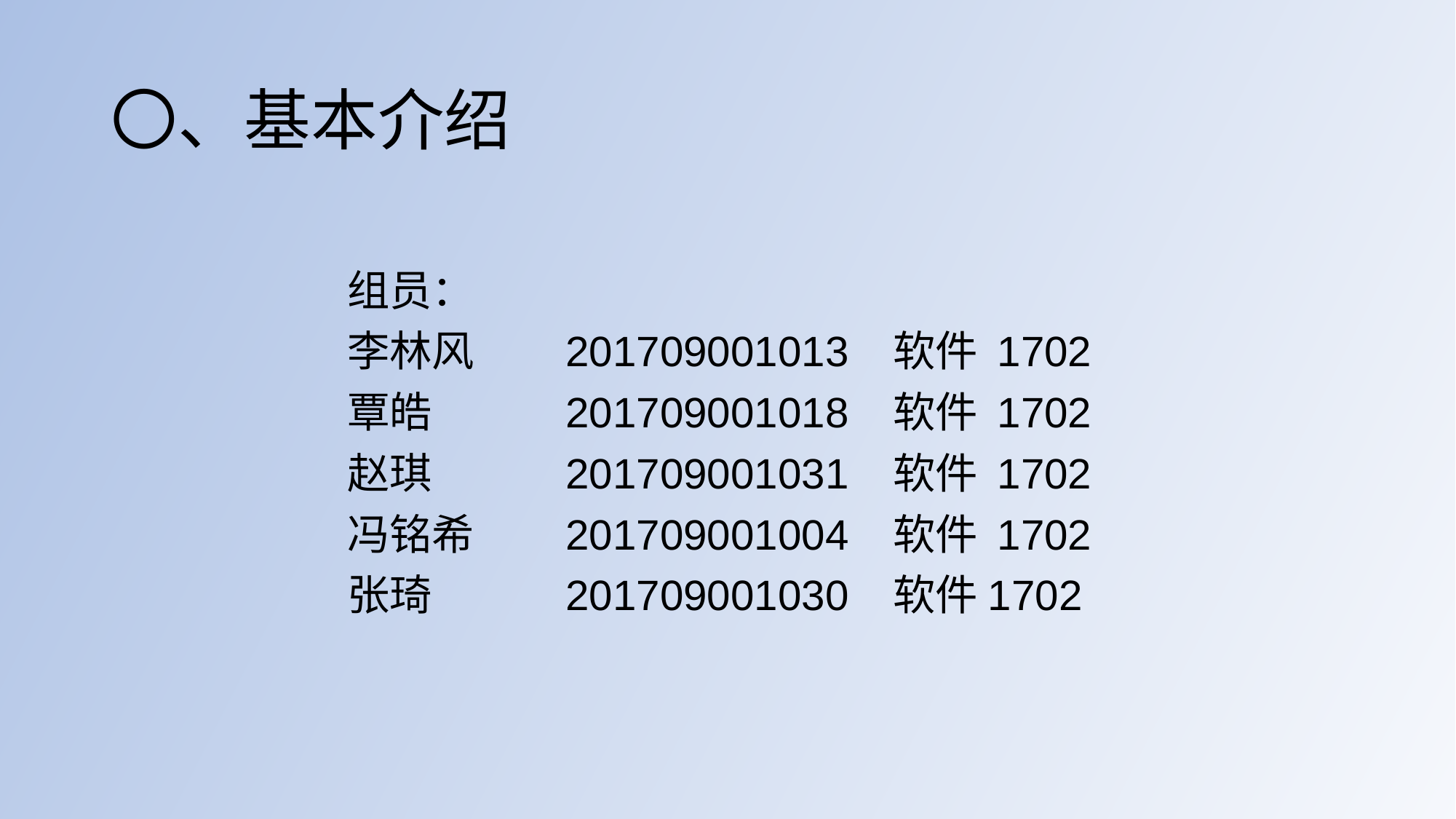

# 〇、基本介绍
组员：
李林风	201709001013	软件 1702
覃皓		201709001018	软件 1702
赵琪		201709001031	软件 1702
冯铭希	201709001004	软件 1702
张琦		201709001030	软件1702